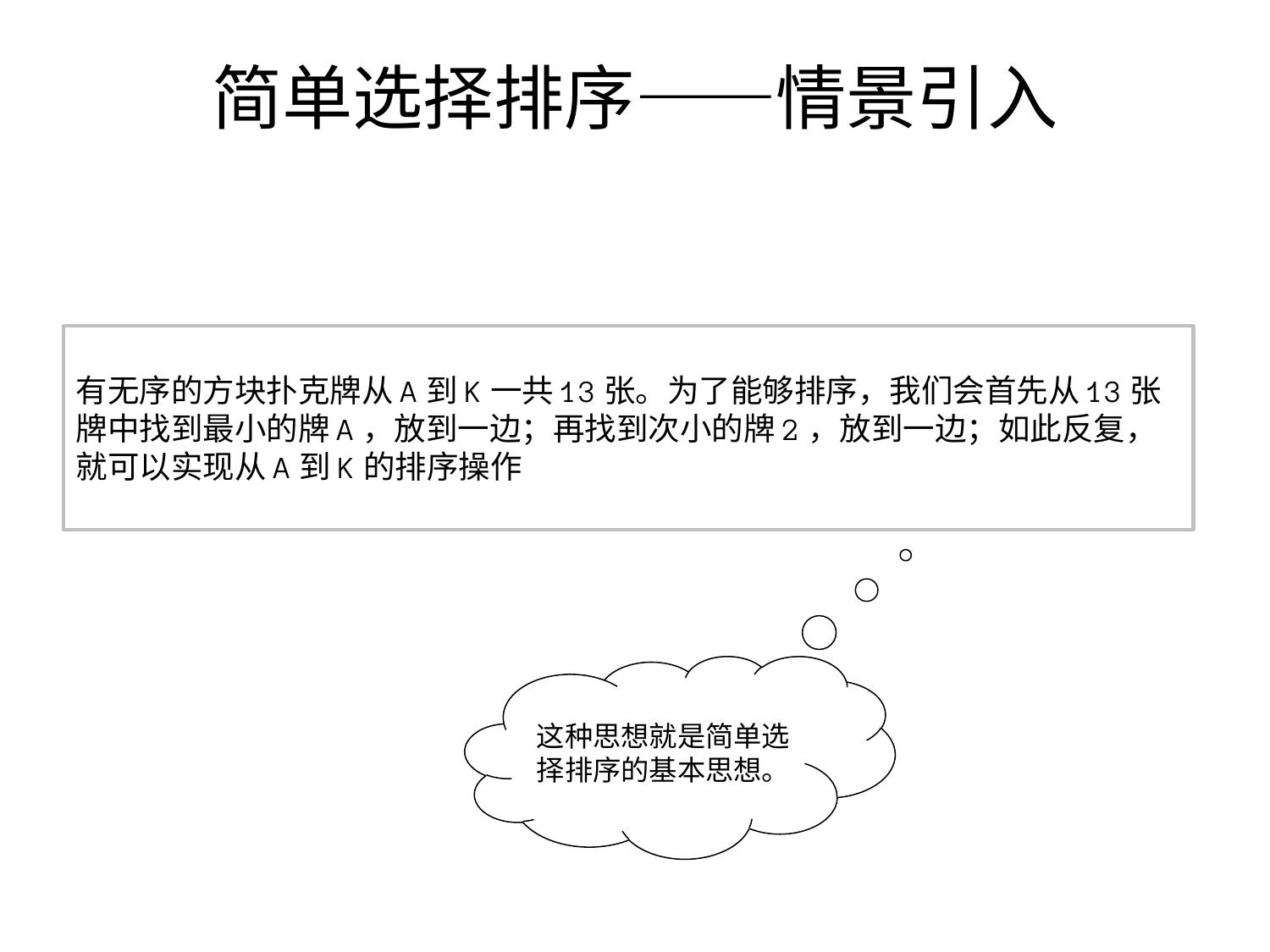

# 简单选择排序——情景引入
有无序的方块扑克牌从A到K一共13张。为了能够排序，我们会首先从13张牌中找到最小的牌A，放到一边；再找到次小的牌2，放到一边；如此反复，就可以实现从A到K的排序操作
这种思想就是简单选择排序的基本思想。